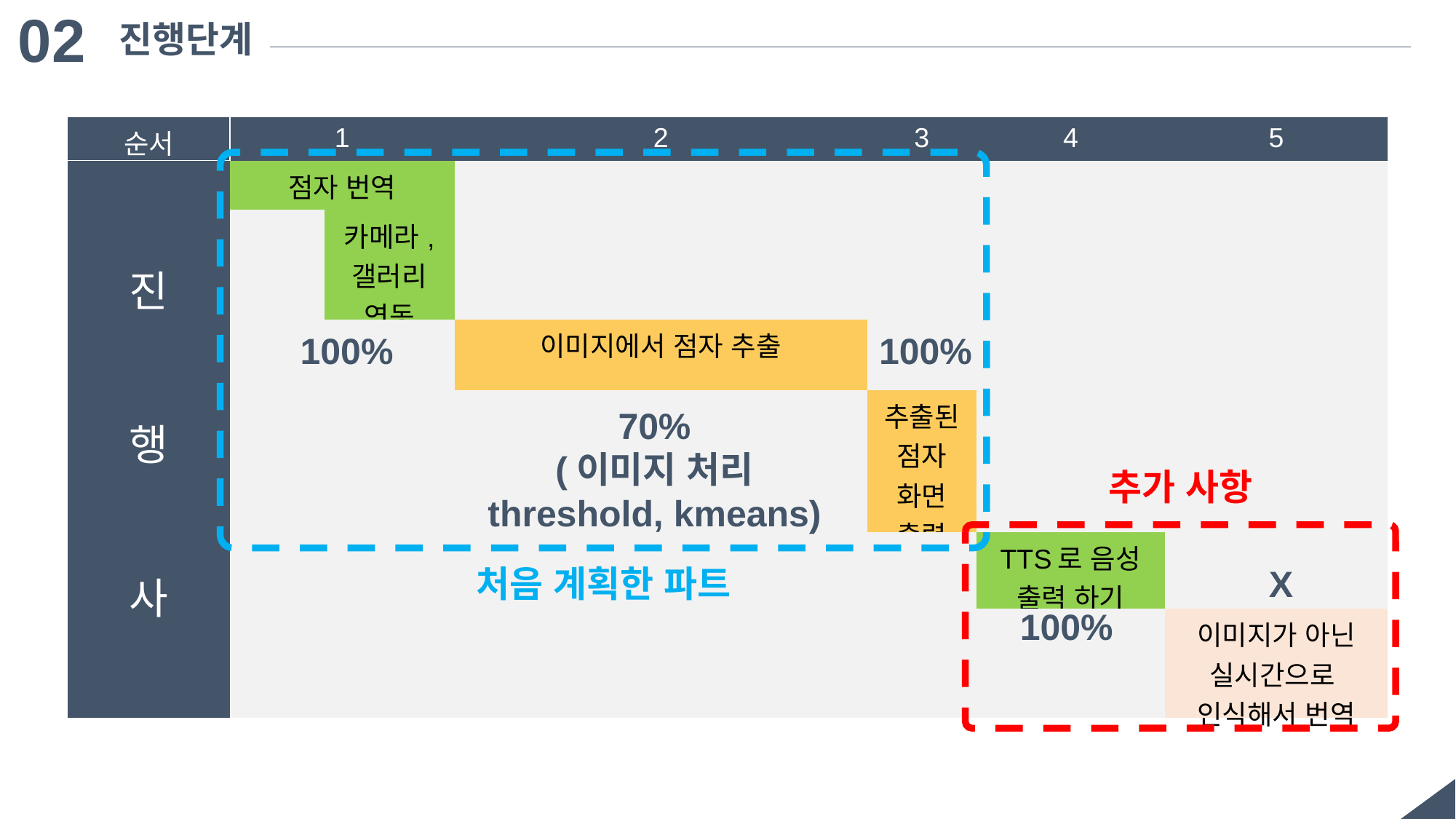

02
진행단계
| 순서 | 1 |  | 2 | 3 | 4 | 5 |
| --- | --- | --- | --- | --- | --- | --- |
| 진 행 사 항 | 점자 번역 |  |  |  |  |  |
|  |  | 카메라, 갤러리 연동 |  |  |  |  |
|  |  |  | 이미지에서 점자 추출 |  |  |  |
|  |  |  |  | 추출된 점자 화면 출력 |  |  |
|  |  |  |  |  | TTS로 음성 출력 하기 |  |
|  |  |  |  |  |  | 이미지가 아닌 실시간으로 인식해서 번역 |

100%
100%
70%
(이미지 처리
threshold, kmeans)
추가 사항

X
처음 계획한 파트
100%